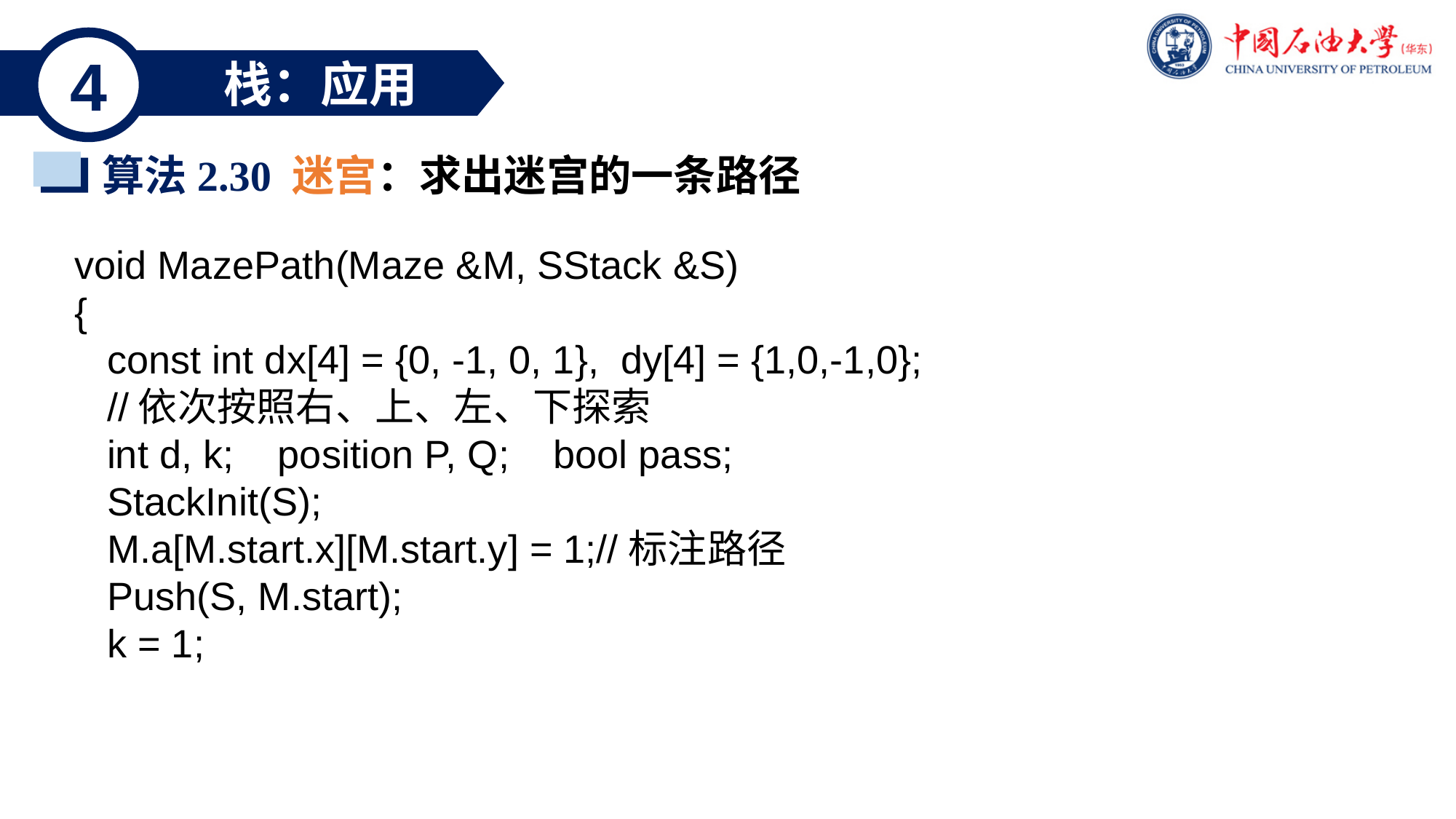

4
栈：应用
算法2.30 迷宫：求出迷宫的一条路径

void MazePath(Maze &M, SStack &S)
{
   const int dx[4] = {0, -1, 0, 1},  dy[4] = {1,0,-1,0};
   //依次按照右、上、左、下探索
   int d, k;    position P, Q;    bool pass;
   StackInit(S);
   M.a[M.start.x][M.start.y] = 1;//标注路径
   Push(S, M.start);
   k = 1;